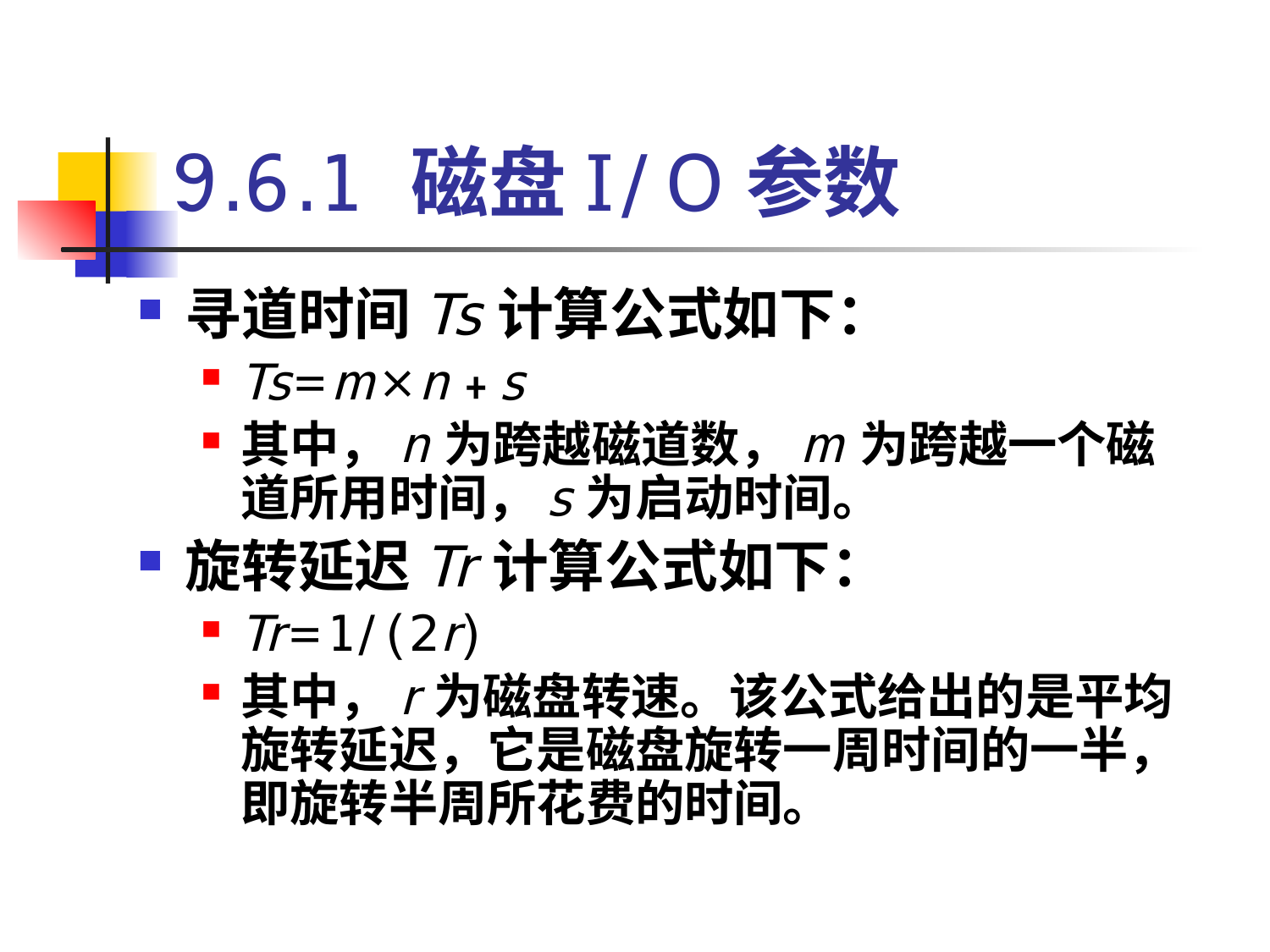

# 9.6.1 磁盘I/O参数
寻道时间Ts计算公式如下：
Ts=m×n﹢s
其中，n为跨越磁道数，m为跨越一个磁道所用时间，s为启动时间。
旋转延迟Tr计算公式如下：
Tr=1/(2r)
其中，r为磁盘转速。该公式给出的是平均旋转延迟，它是磁盘旋转一周时间的一半，即旋转半周所花费的时间。